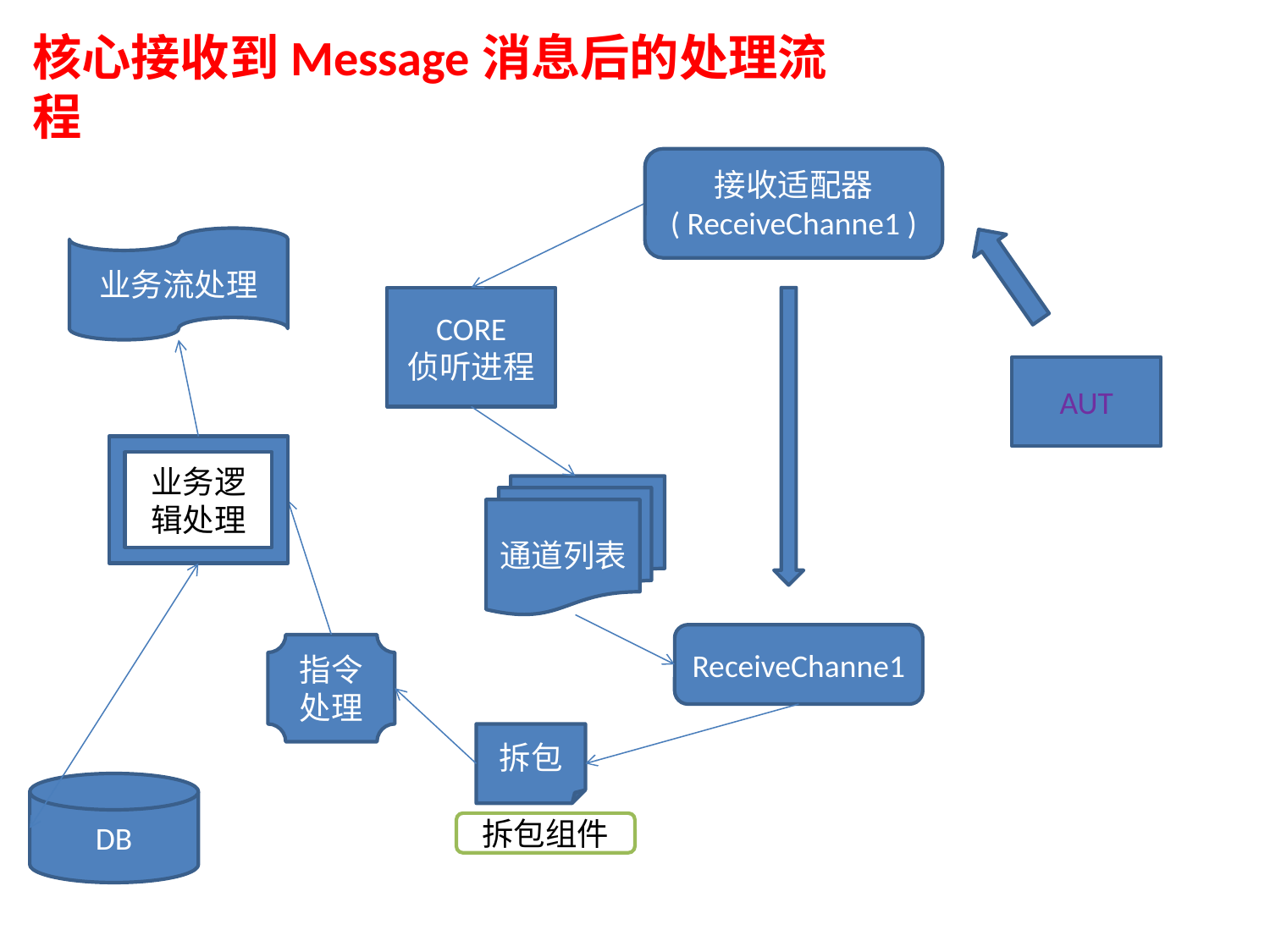

核心接收到Message消息后的处理流程
接收适配器
( ReceiveChanne1 )
业务流处理

CORE
侦听进程

AUT
业务逻辑处理
通道列表
ReceiveChanne1
指令处理
拆包
DB
拆包组件